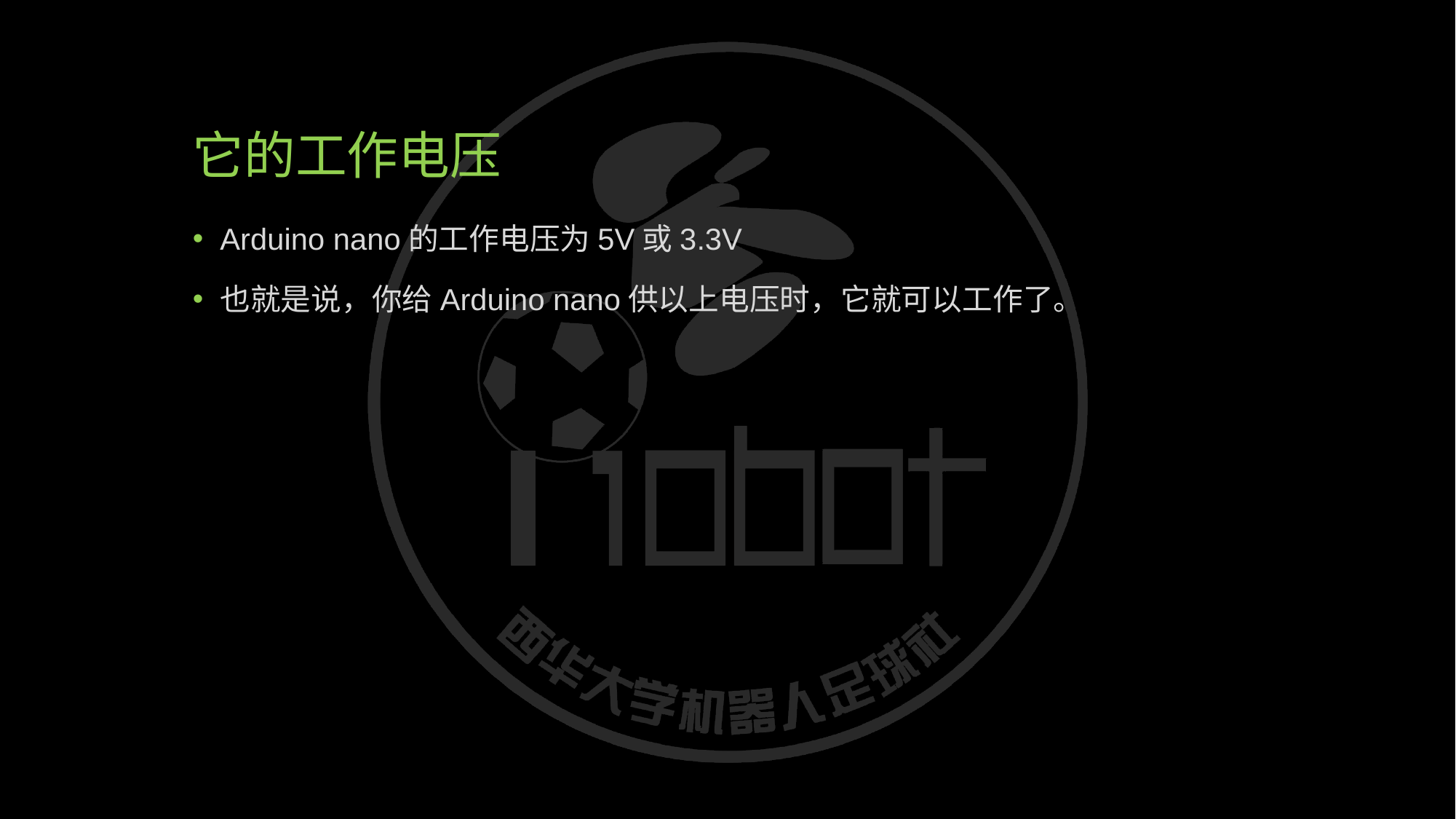

# 它的工作电压
Arduino nano的工作电压为5V或3.3V
也就是说，你给Arduino nano供以上电压时，它就可以工作了。